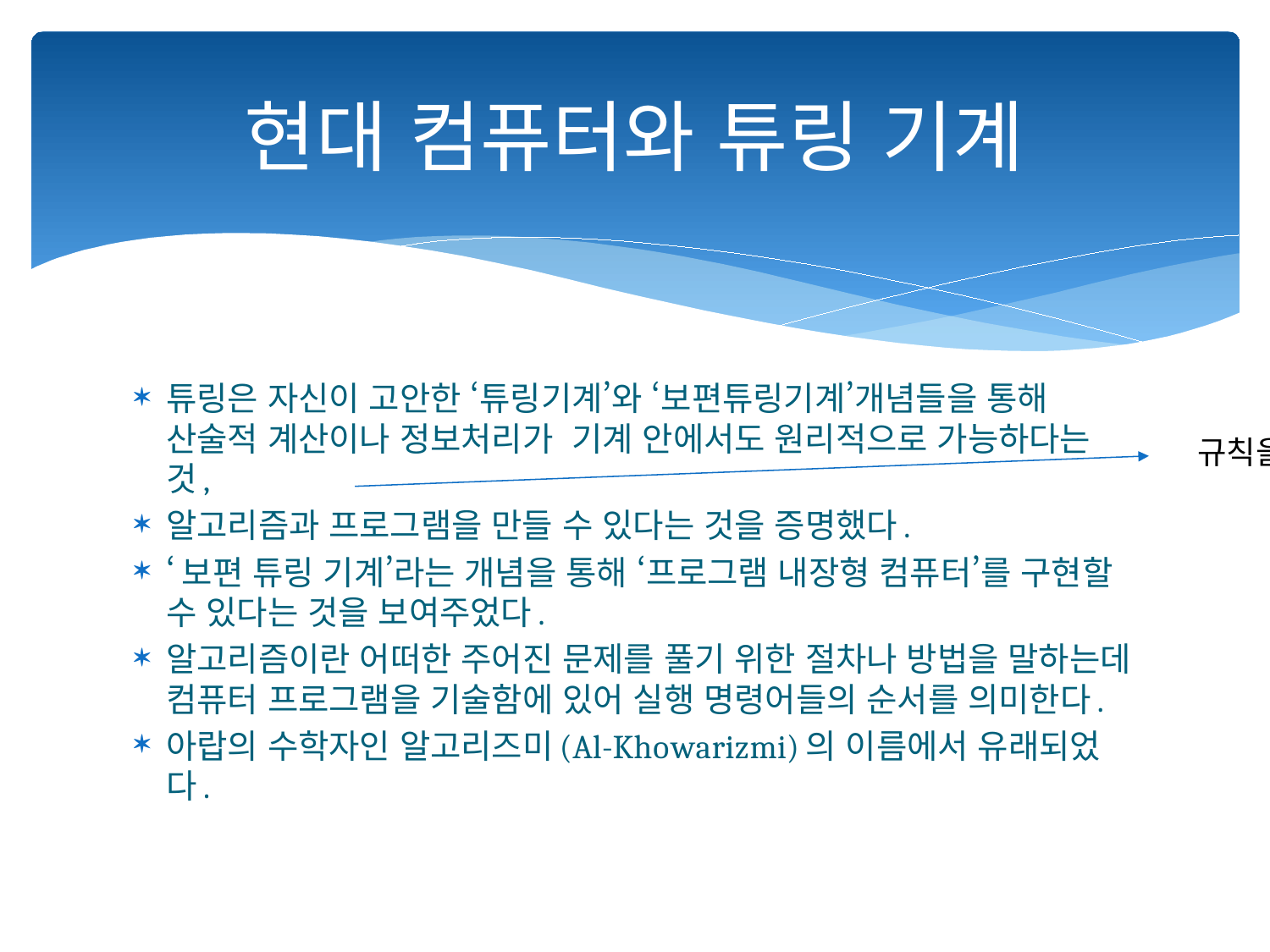

# 현대 컴퓨터와 튜링 기계
튜링은 자신이 고안한 ‘튜링기계’와 ‘보편튜링기계’개념들을 통해 산술적 계산이나 정보처리가  기계 안에서도 원리적으로 가능하다는 것,
알고리즘과 프로그램을 만들 수 있다는 것을 증명했다.
‘보편 튜링 기계’라는 개념을 통해 ‘프로그램 내장형 컴퓨터’를 구현할 수 있다는 것을 보여주었다.
알고리즘이란 어떠한 주어진 문제를 풀기 위한 절차나 방법을 말하는데 컴퓨터 프로그램을 기술함에 있어 실행 명령어들의 순서를 의미한다.
아랍의 수학자인 알고리즈미(Al-Khowarizmi)의 이름에서 유래되었다.

규칙을 만드는것